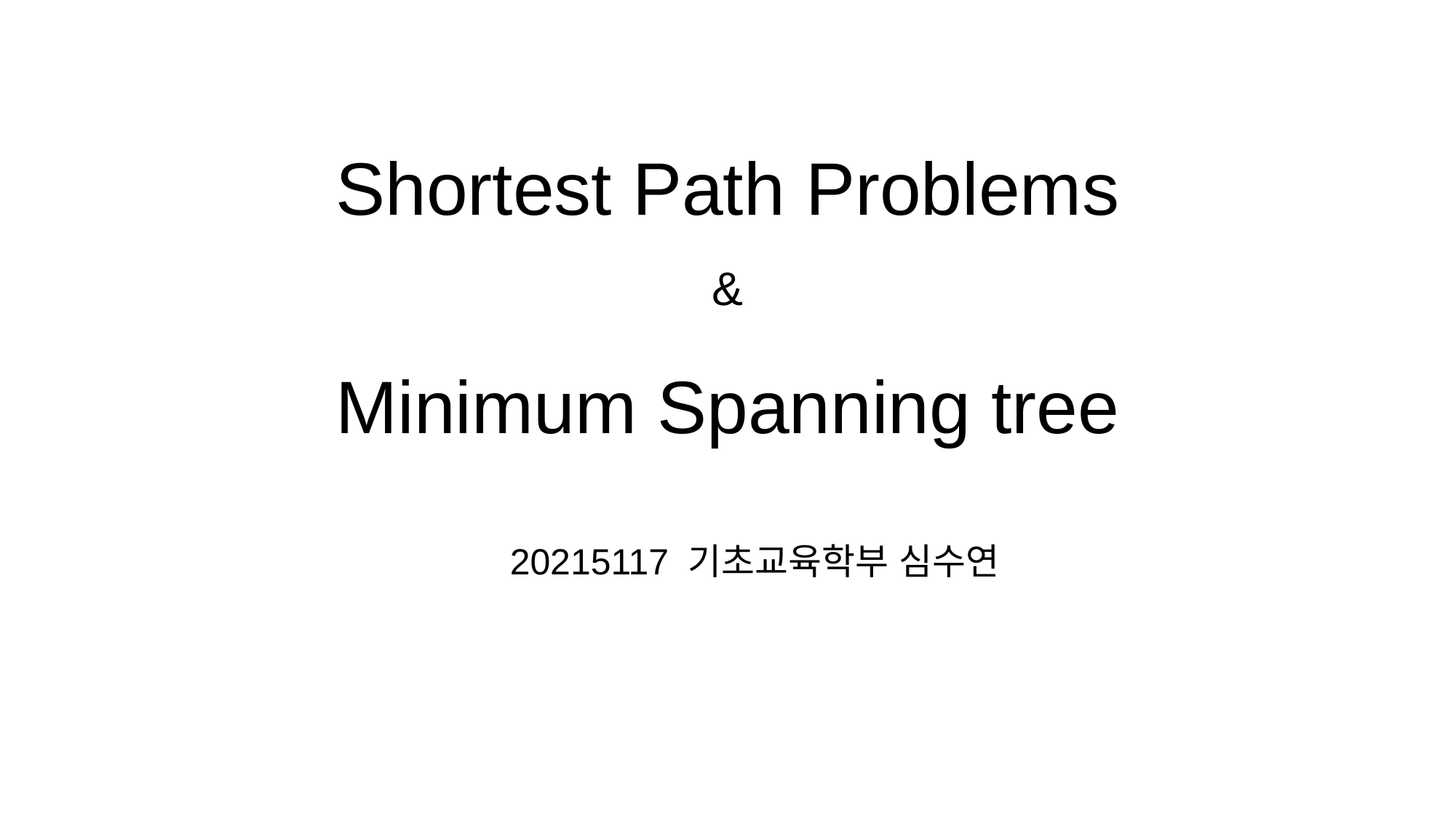

# Shortest Path Problems & Minimum Spanning tree
20215117 기초교육학부 심수연